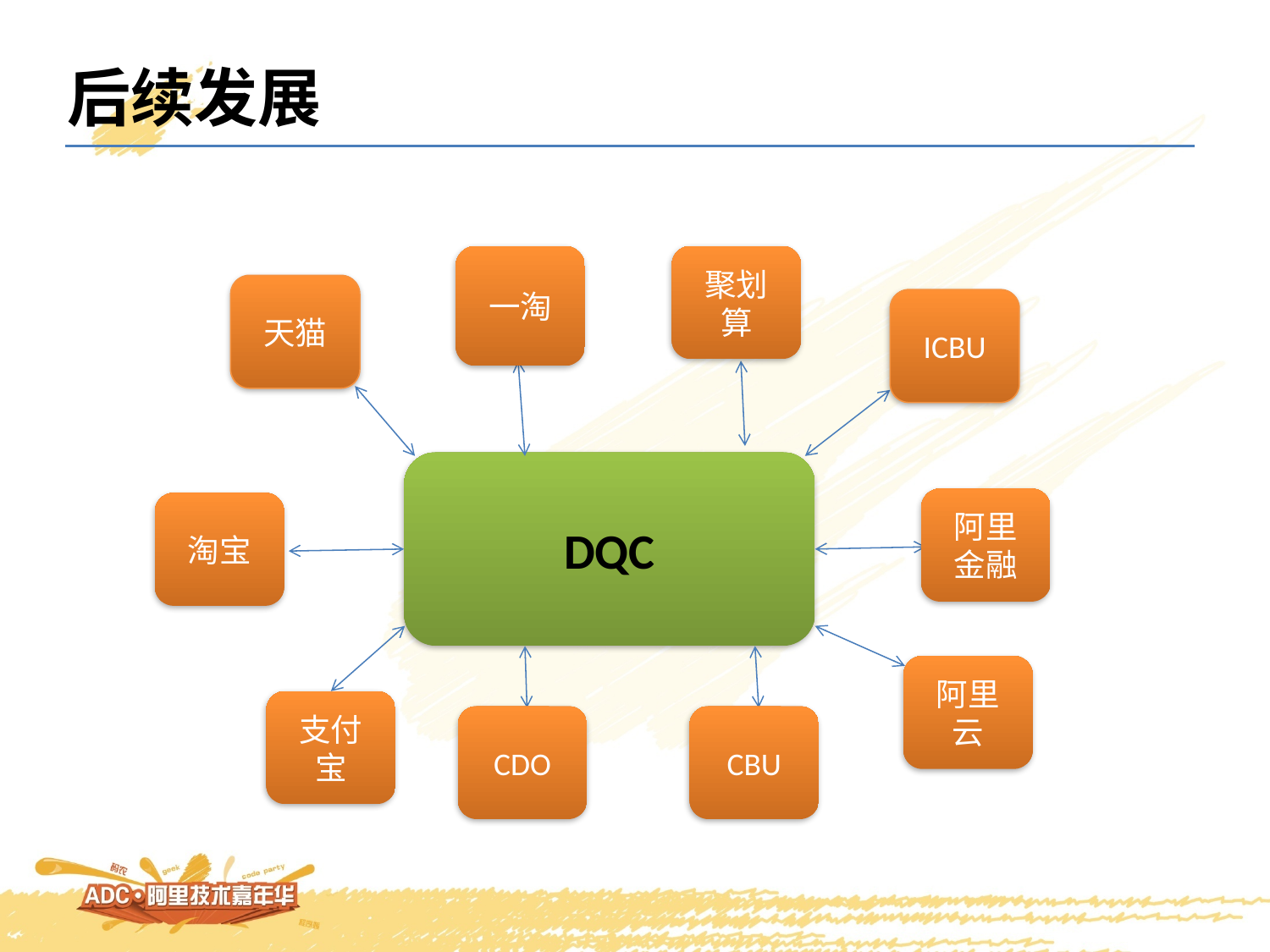

后续发展
一淘
聚划算
天猫
ICBU
DQC
阿里
金融
淘宝
阿里云
支付宝
CDO
CBU